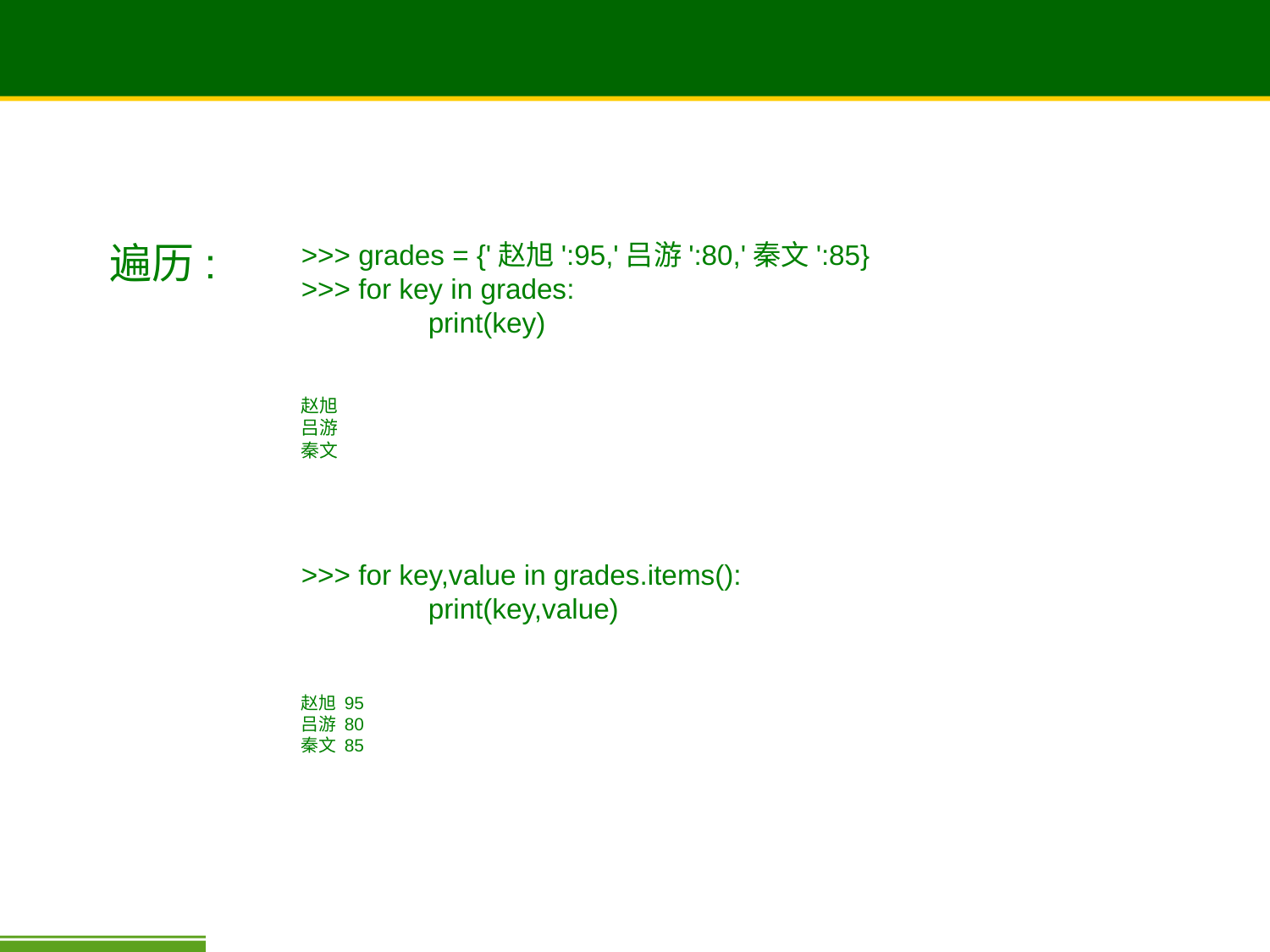

遍历:
>>> grades = {'赵旭':95,'吕游':80,'秦文':85}
>>> for key in grades:
	print(key)

赵旭
吕游
秦文
>>> for key,value in grades.items():
	print(key,value)

赵旭 95
吕游 80
秦文 85